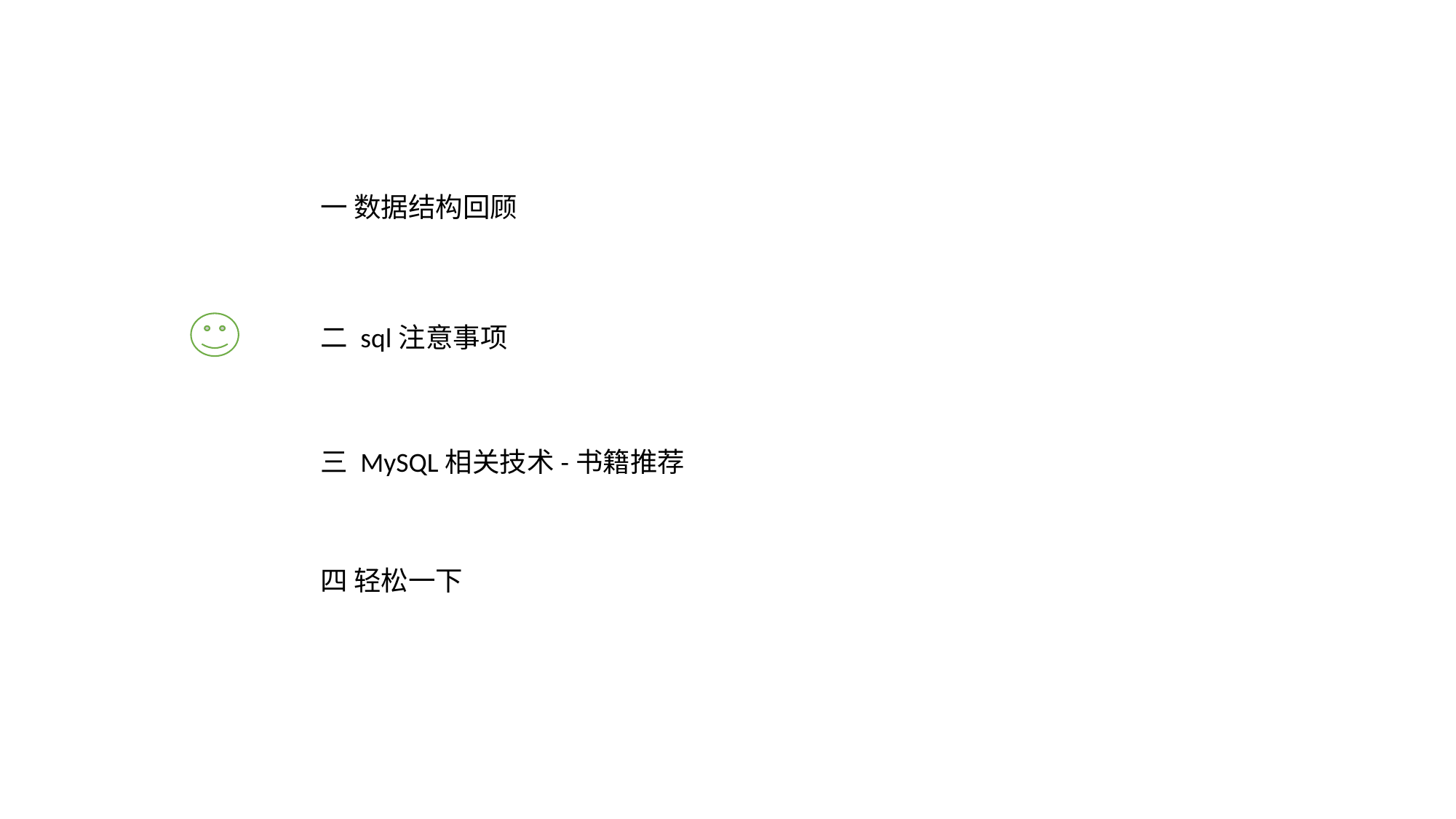

一 数据结构回顾

二 sql注意事项
三 MySQL相关技术-书籍推荐
四 轻松一下